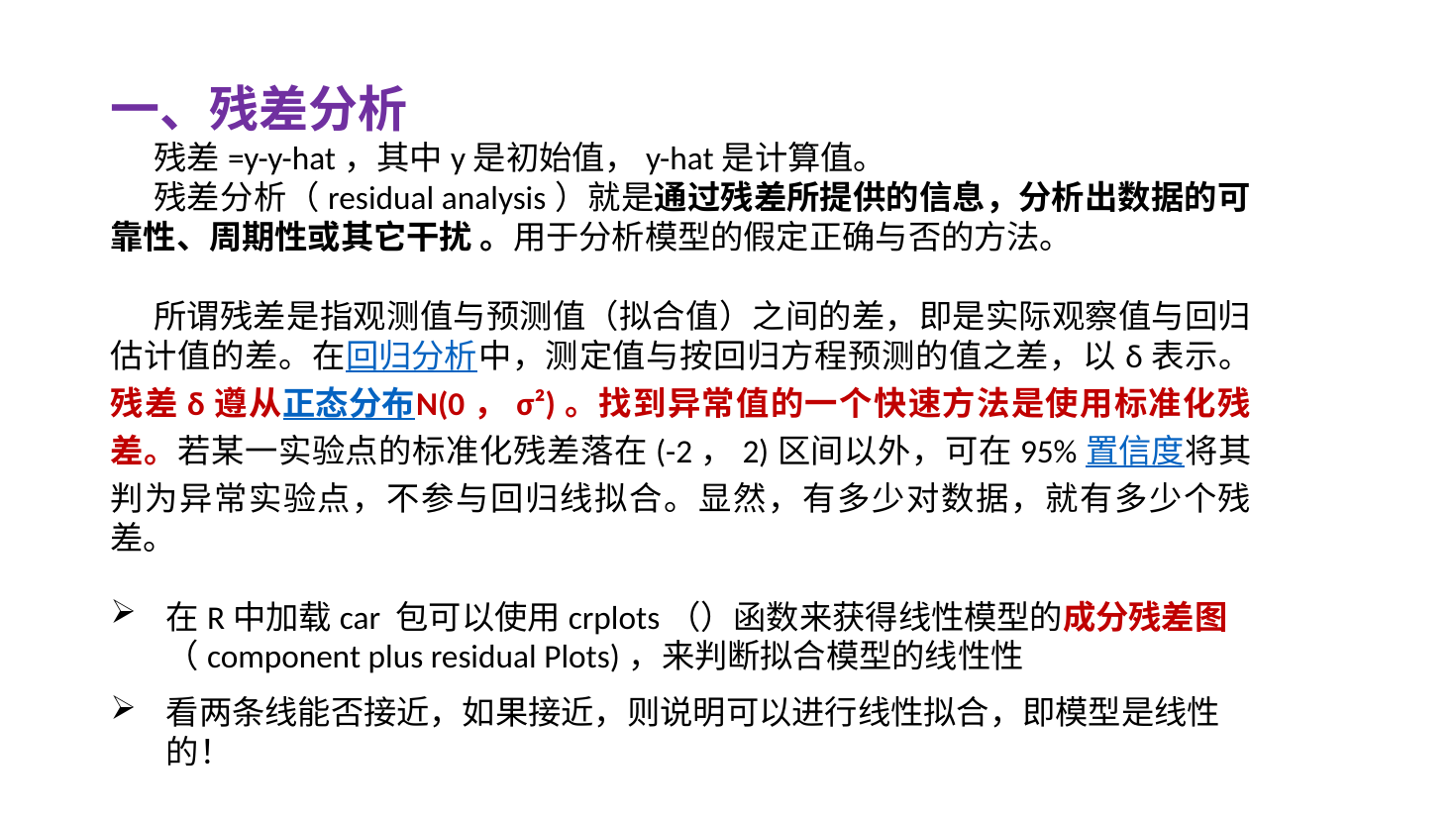

一、残差分析
残差=y-y-hat，其中y是初始值，y-hat是计算值。
残差分析（residual analysis）就是通过残差所提供的信息，分析出数据的可靠性、周期性或其它干扰 。用于分析模型的假定正确与否的方法。

所谓残差是指观测值与预测值（拟合值）之间的差，即是实际观察值与回归估计值的差。在回归分析中，测定值与按回归方程预测的值之差，以δ表示。残差δ遵从正态分布N(0，σ²)。找到异常值的一个快速方法是使用标准化残差。若某一实验点的标准化残差落在(-2，2)区间以外，可在95%置信度将其判为异常实验点，不参与回归线拟合。显然，有多少对数据，就有多少个残差。

在R中加载car 包可以使用crplots（）函数来获得线性模型的成分残差图（component plus residual Plots)，来判断拟合模型的线性性
看两条线能否接近，如果接近，则说明可以进行线性拟合，即模型是线性的！